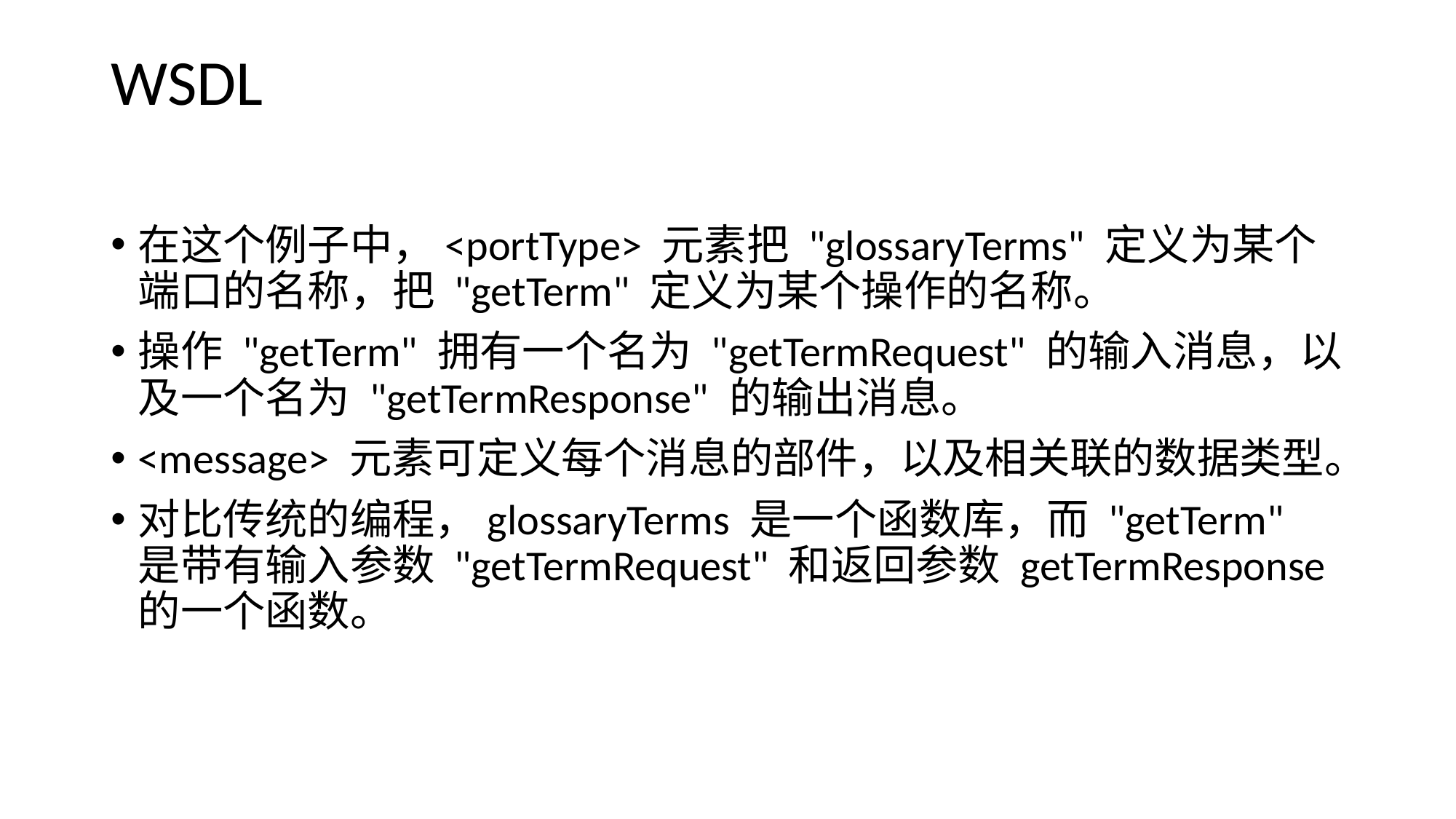

# WSDL
在这个例子中，<portType> 元素把 "glossaryTerms" 定义为某个端口的名称，把 "getTerm" 定义为某个操作的名称。
操作 "getTerm" 拥有一个名为 "getTermRequest" 的输入消息，以及一个名为 "getTermResponse" 的输出消息。
<message> 元素可定义每个消息的部件，以及相关联的数据类型。
对比传统的编程，glossaryTerms 是一个函数库，而 "getTerm" 是带有输入参数 "getTermRequest" 和返回参数 getTermResponse 的一个函数。